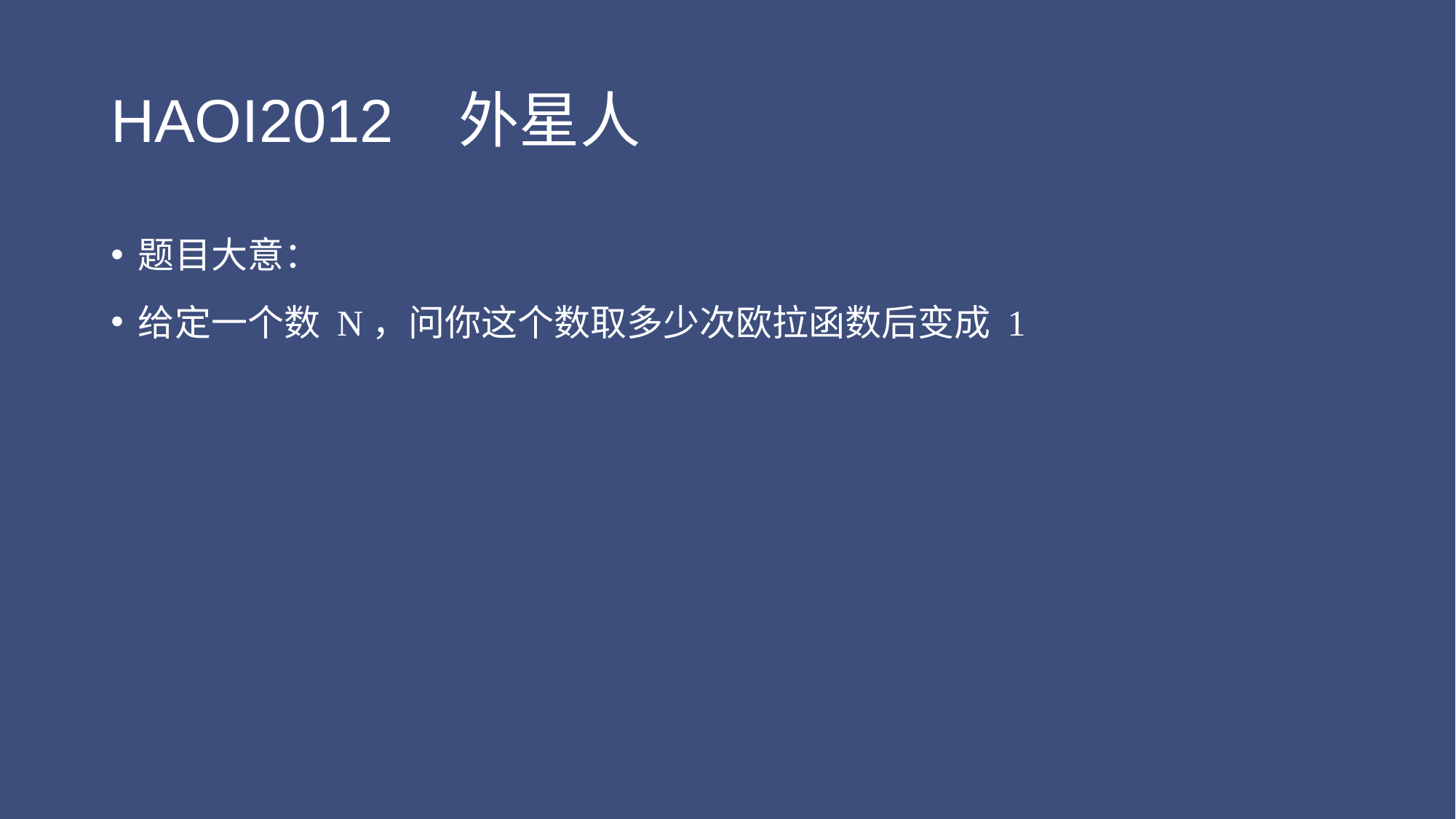

# HAOI2012   外星人
题目大意：
给定一个数 N，问你这个数取多少次欧拉函数后变成 1